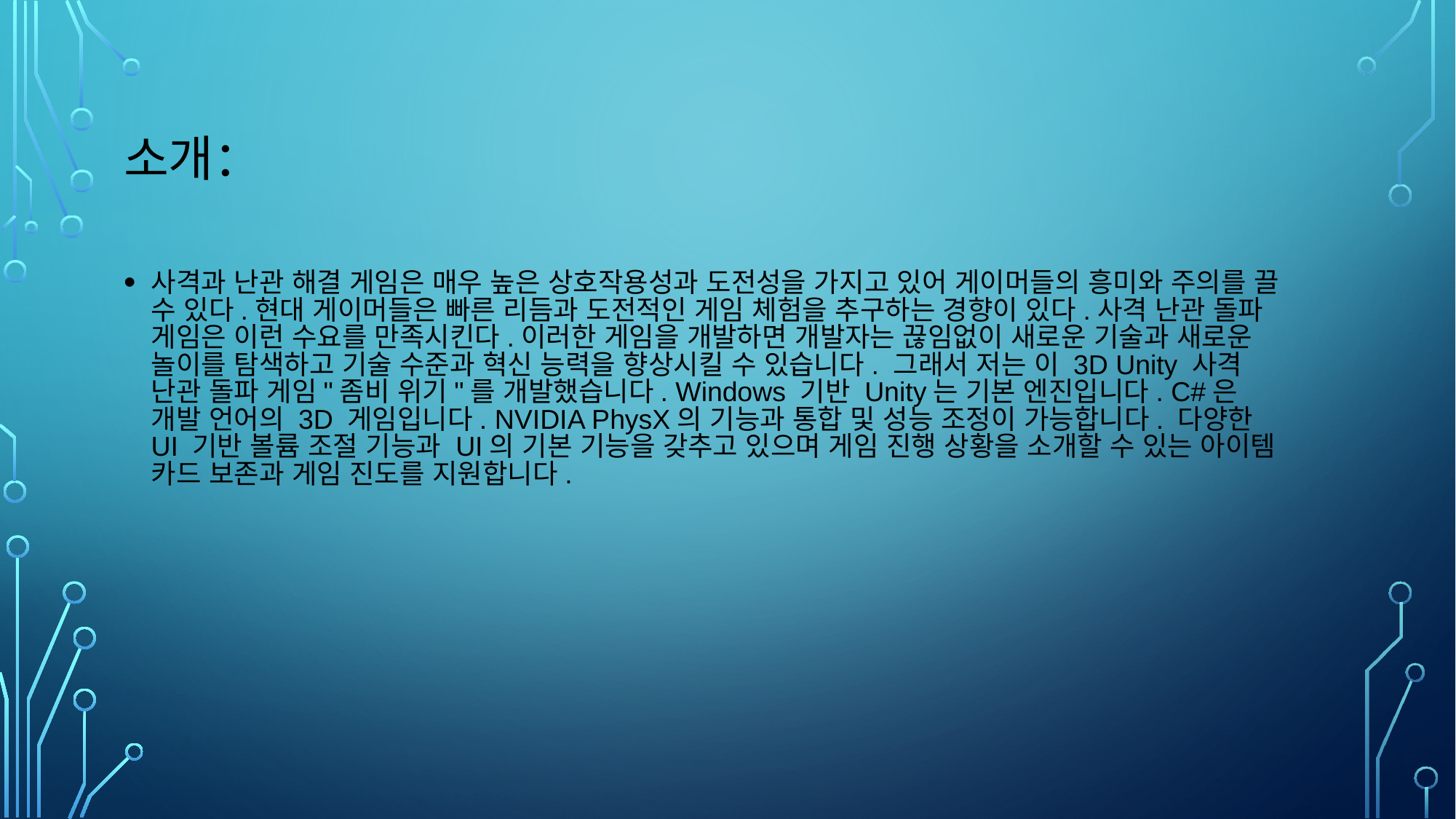

# 소개：
사격과 난관 해결 게임은 매우 높은 상호작용성과 도전성을 가지고 있어 게이머들의 흥미와 주의를 끌 수 있다.현대 게이머들은 빠른 리듬과 도전적인 게임 체험을 추구하는 경향이 있다.사격 난관 돌파 게임은 이런 수요를 만족시킨다.이러한 게임을 개발하면 개발자는 끊임없이 새로운 기술과 새로운 놀이를 탐색하고 기술 수준과 혁신 능력을 향상시킬 수 있습니다. 그래서 저는 이 3D Unity 사격 난관 돌파 게임"좀비 위기"를 개발했습니다. Windows 기반 Unity는 기본 엔진입니다. C#은 개발 언어의 3D 게임입니다. NVIDIA PhysX의 기능과 통합 및 성능 조정이 가능합니다. 다양한 UI 기반 볼륨 조절 기능과 UI의 기본 기능을 갖추고 있으며 게임 진행 상황을 소개할 수 있는 아이템 카드 보존과 게임 진도를 지원합니다.